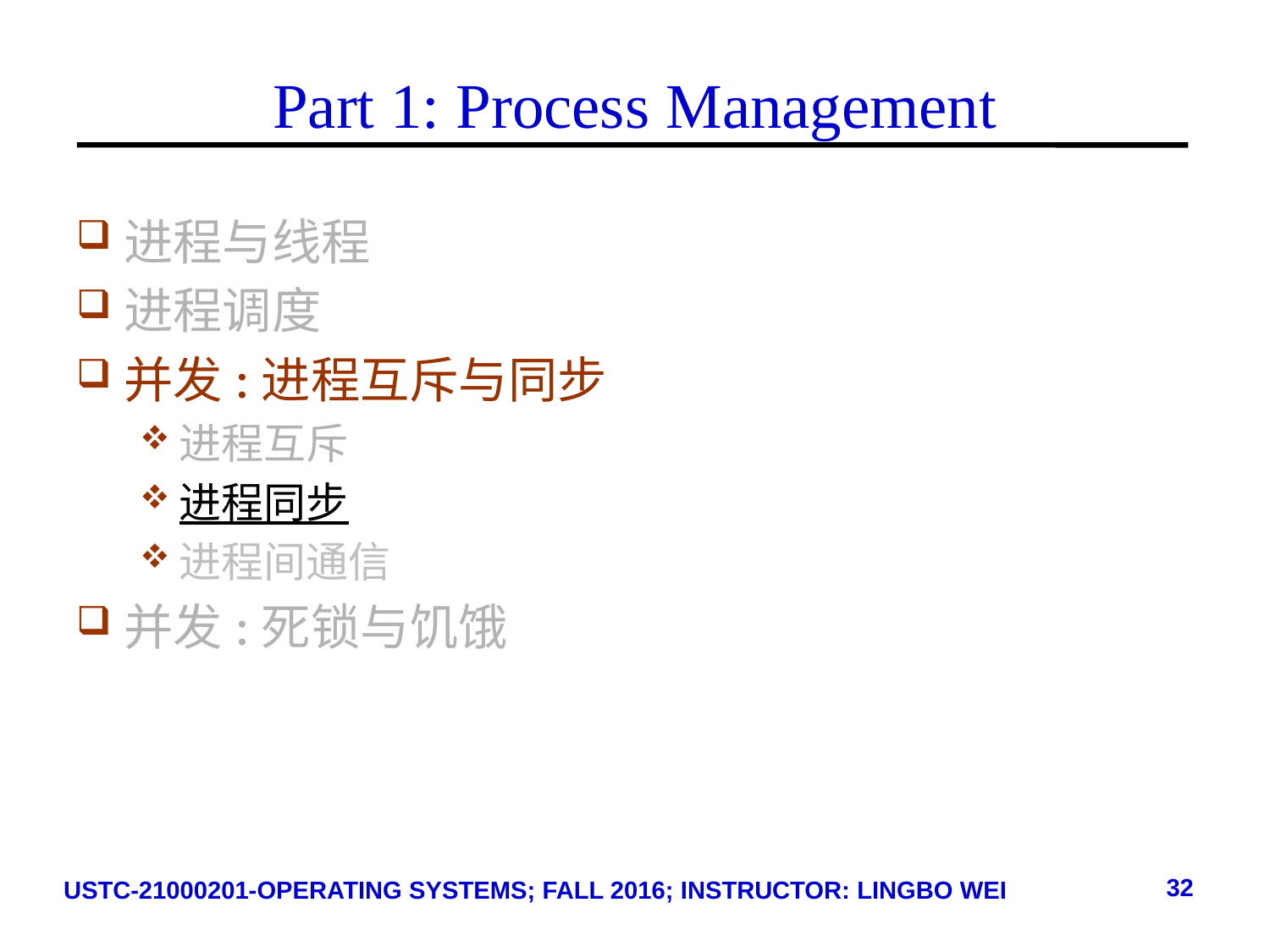

# Part 1: Process Management
进程与线程
进程调度
并发:进程互斥与同步
进程互斥
进程同步
进程间通信
并发:死锁与饥饿
32
USTC-21000201-OPERATING SYSTEMS; FALL 2016; INSTRUCTOR: LINGBO WEI